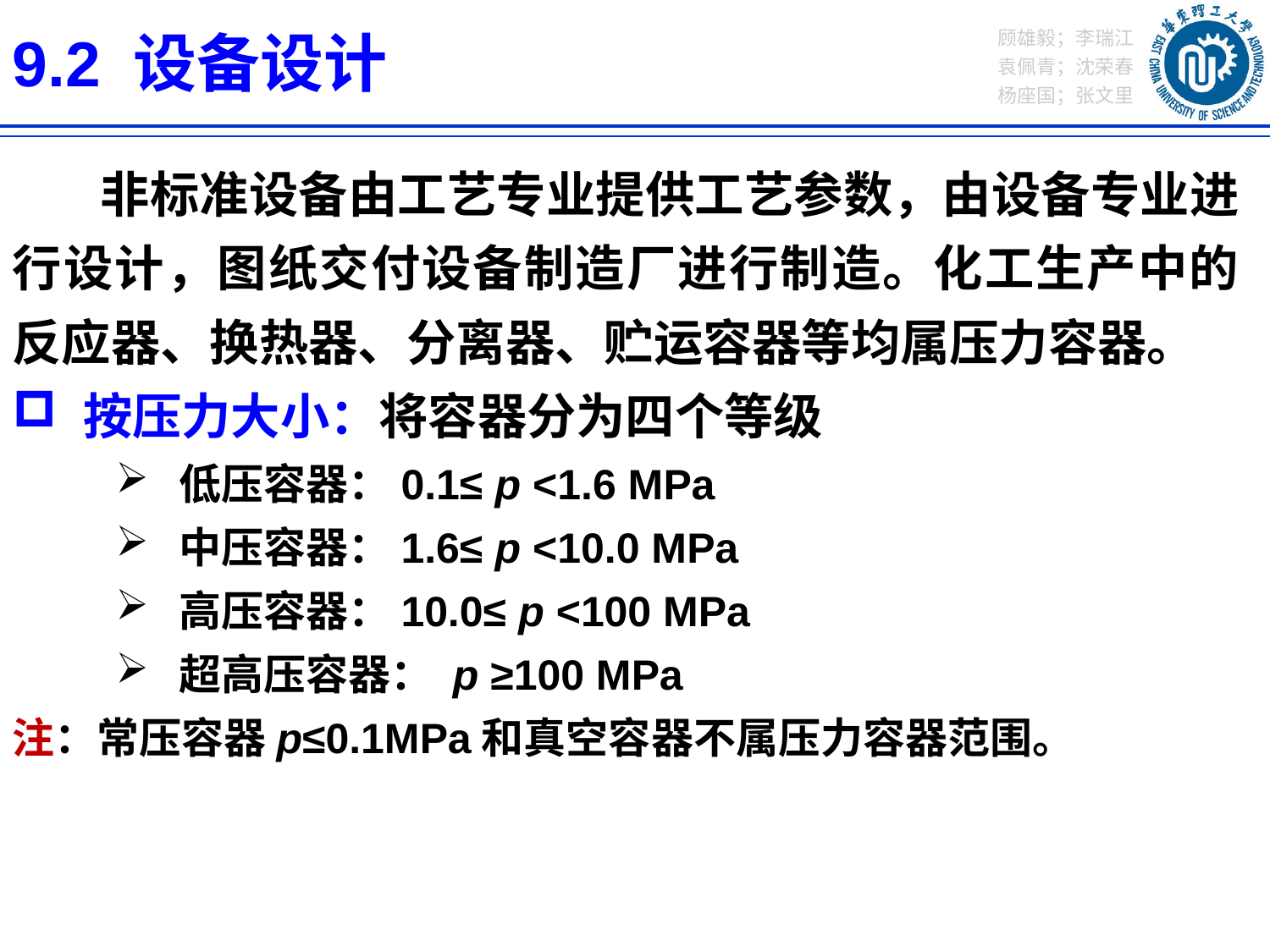

9.2 设备设计
        非标准设备由工艺专业提供工艺参数，由设备专业进行设计，图纸交付设备制造厂进行制造。化工生产中的反应器、换热器、分离器、贮运容器等均属压力容器。
 按压力大小：将容器分为四个等级
低压容器：0.1≤ p <1.6 MPa
中压容器：1.6≤ p <10.0 MPa
高压容器：10.0≤ p <100 MPa
超高压容器： p ≥100 MPa
注：常压容器p≤0.1MPa和真空容器不属压力容器范围。